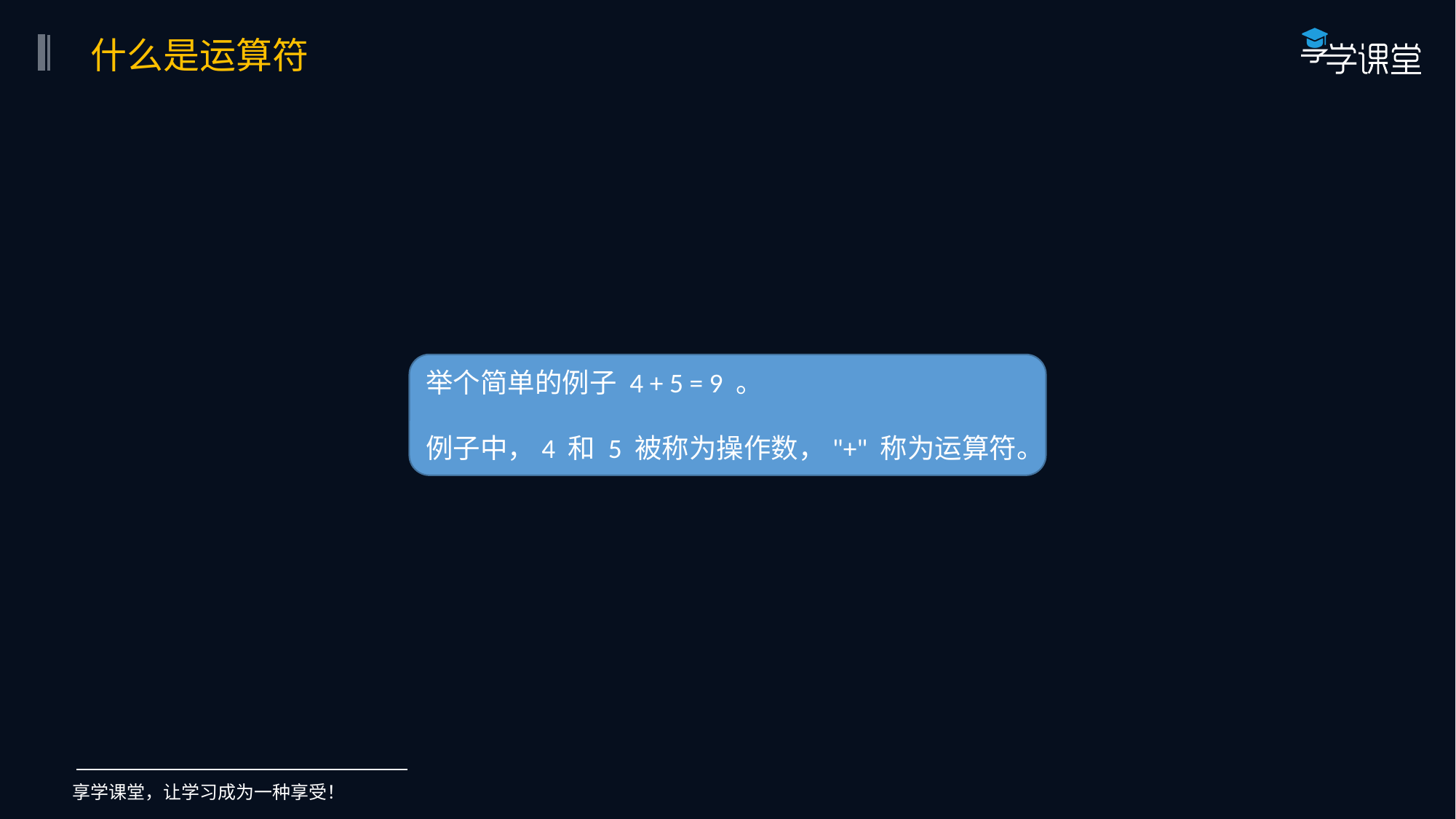

什么是运算符
举个简单的例子 4 + 5 = 9 。

例子中，4 和 5 被称为操作数，"+" 称为运算符。